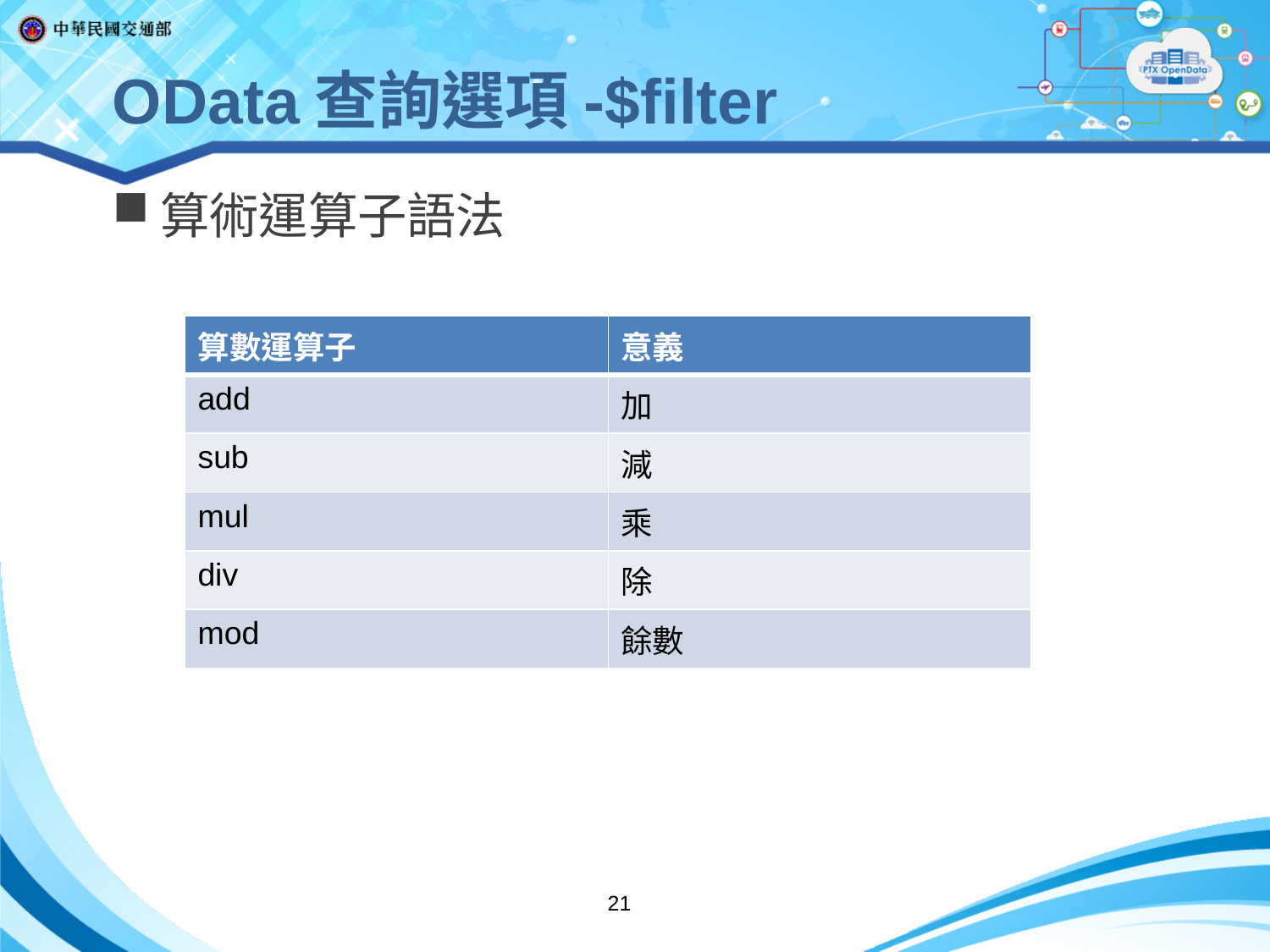

OData查詢選項-$filter
算術運算子語法

| 算數運算子 | 意義 |
| --- | --- |
| add | 加 |
| sub | 減 |
| mul | 乘 |
| div | 除 |
| mod | 餘數 |
21